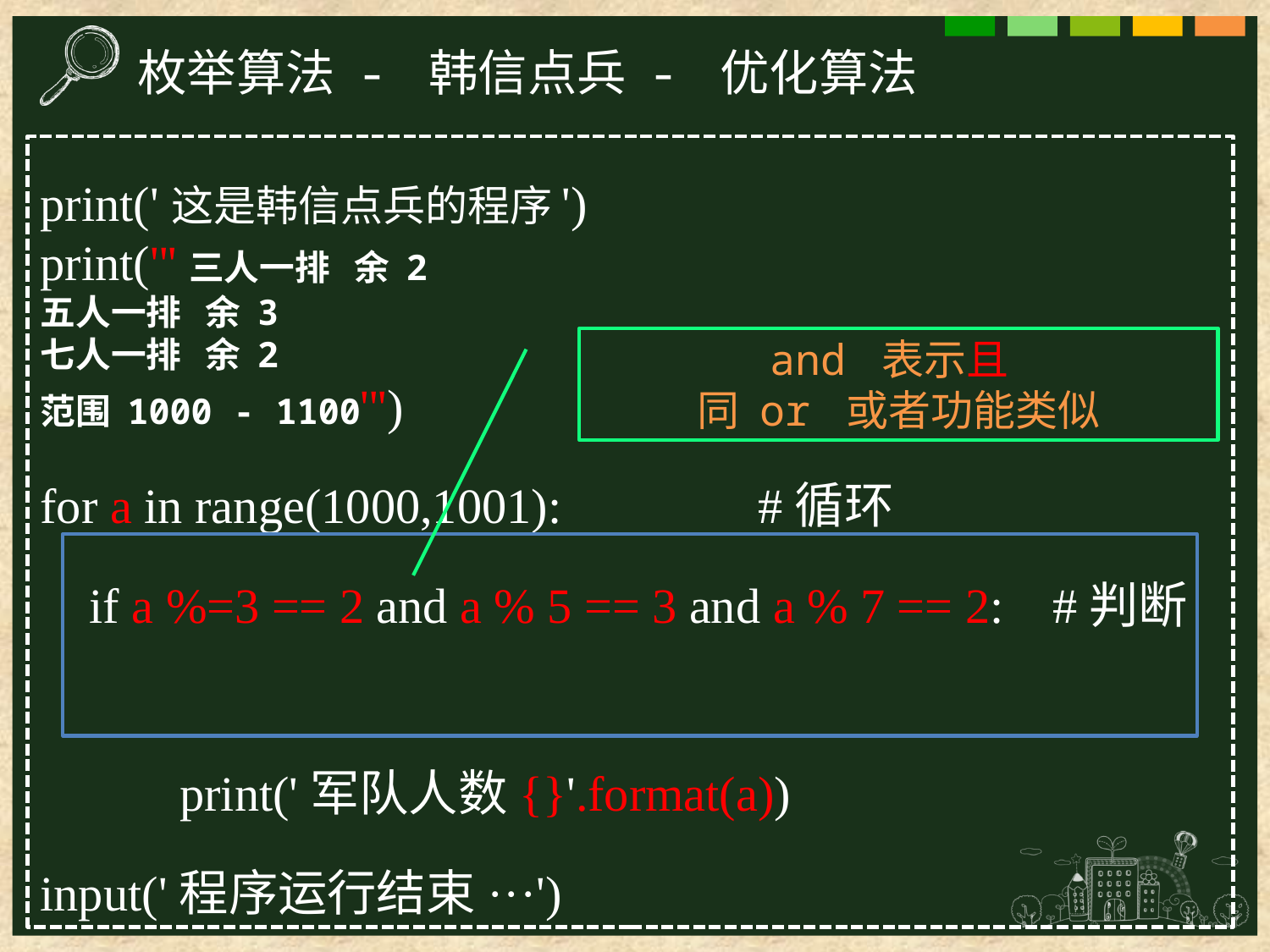

枚举算法 - 韩信点兵 - 优化算法
print('这是韩信点兵的程序')
print('''三人一排   余 2
五人一排   余 3
七人一排   余 2
范围 1000 - 1100''')
for a in range(1000,1001):                #循环
    if a %=3 == 2 and a % 5 == 3 and a % 7 == 2:    #判断
    	 print('军队人数{}'.format(a))
input('程序运行结束···')
and 表示且
同 or 或者功能类似